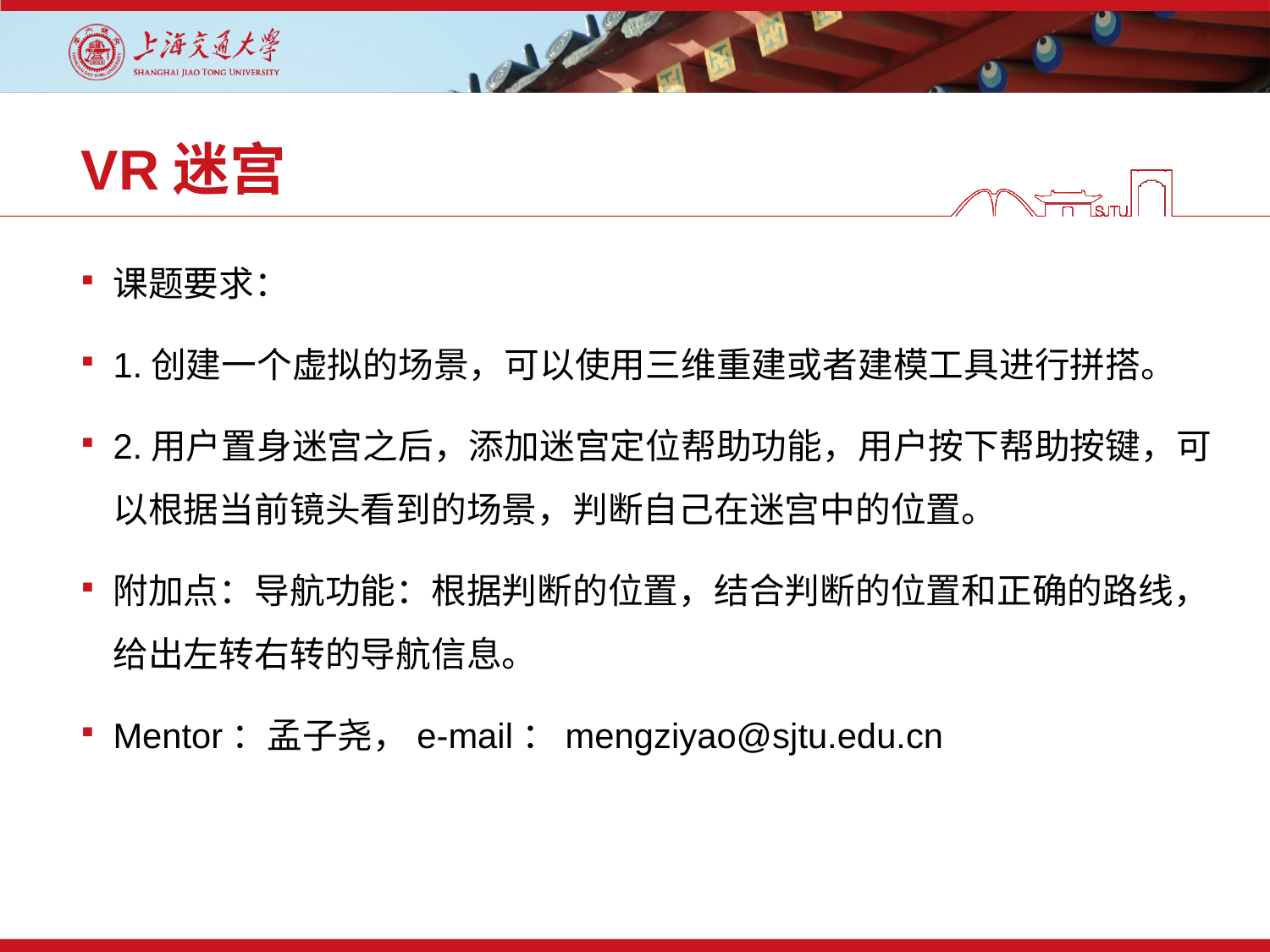

# VR迷宫
课题要求：
1.创建一个虚拟的场景，可以使用三维重建或者建模工具进行拼搭。
2.用户置身迷宫之后，添加迷宫定位帮助功能，用户按下帮助按键，可以根据当前镜头看到的场景，判断自己在迷宫中的位置。
附加点：导航功能：根据判断的位置，结合判断的位置和正确的路线，给出左转右转的导航信息。
Mentor：孟子尧，e-mail：mengziyao@sjtu.edu.cn